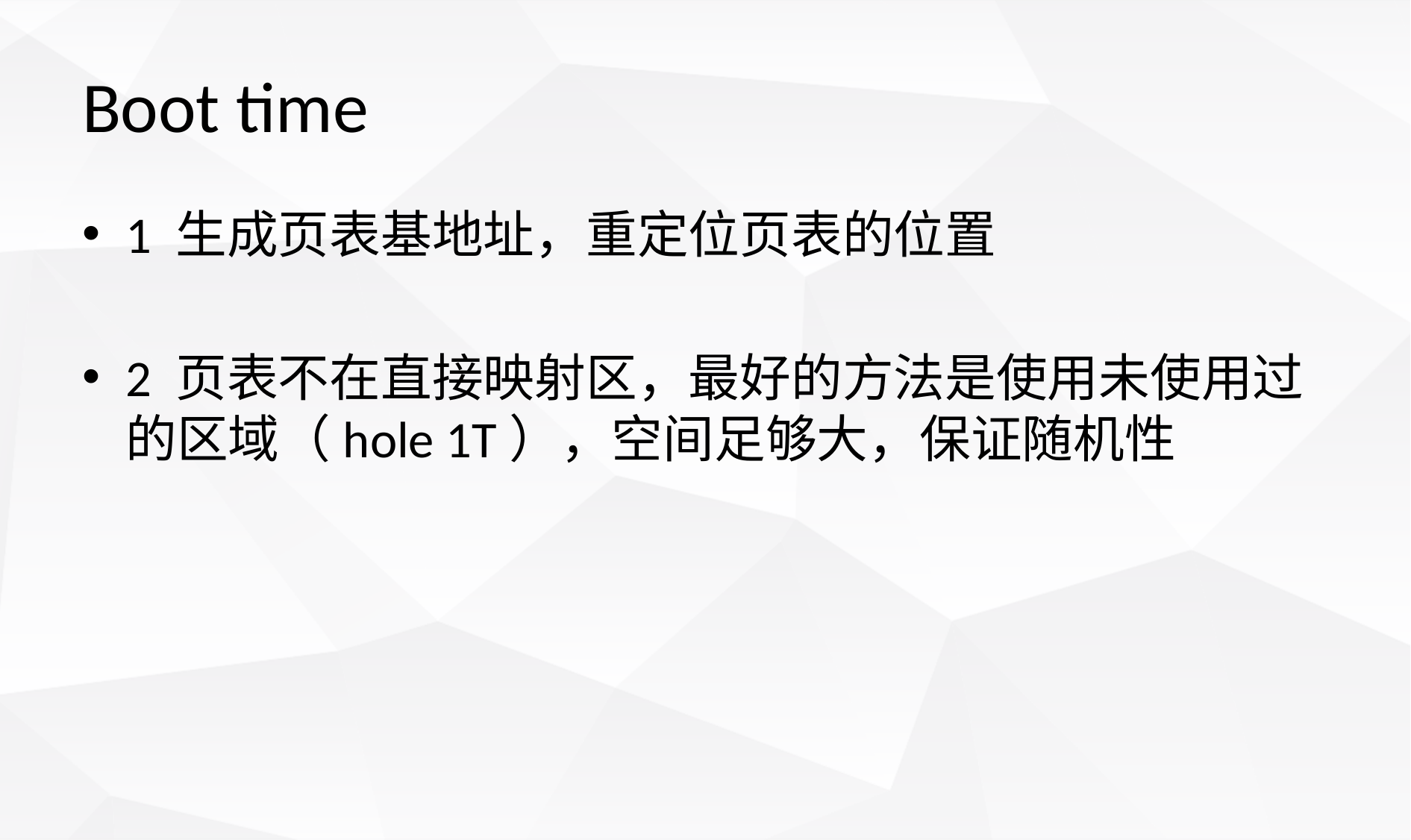

# Boot time
1 生成页表基地址，重定位页表的位置

2 页表不在直接映射区，最好的方法是使用未使用过的区域（hole 1T），空间足够大，保证随机性